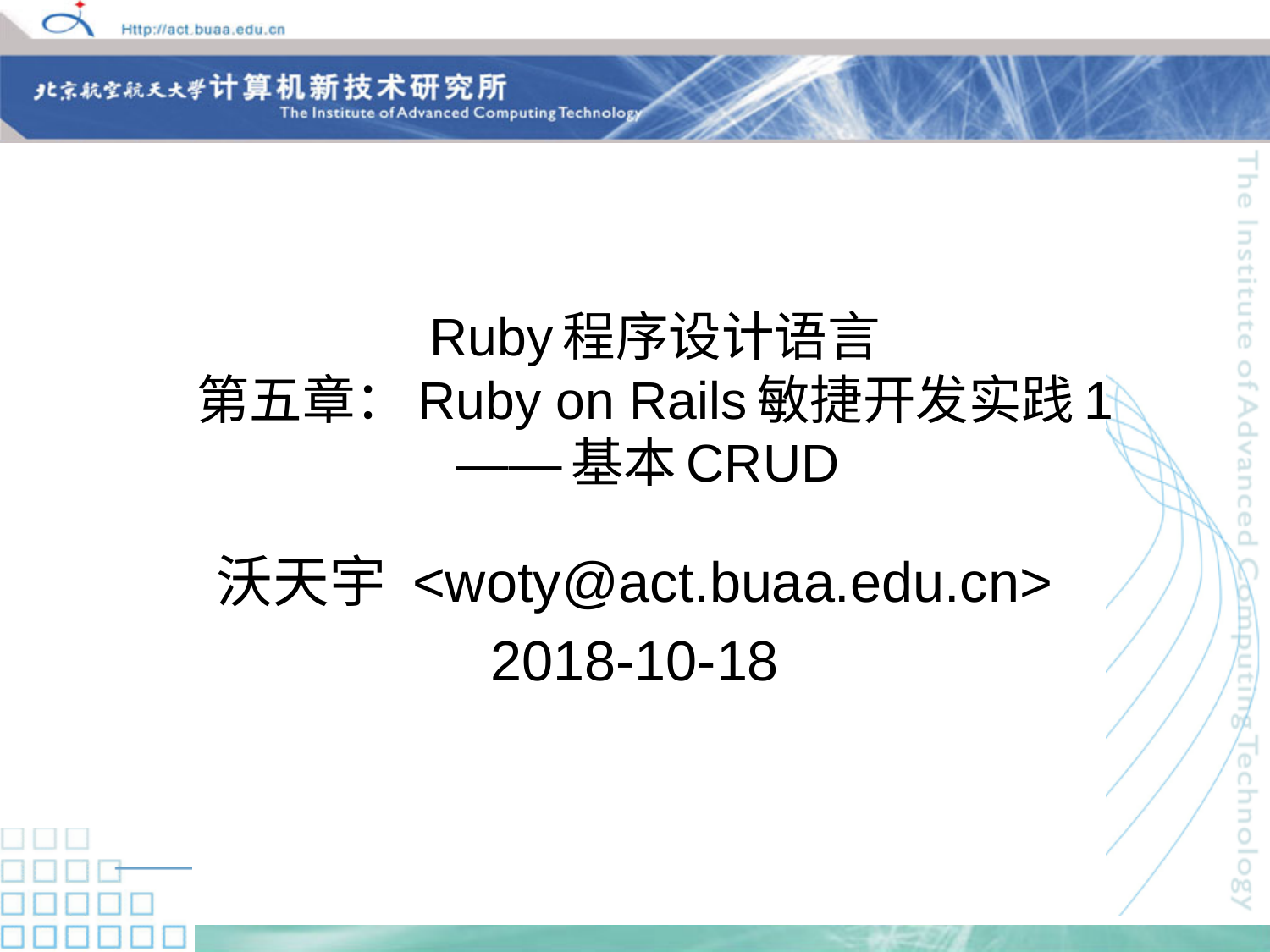

# Ruby程序设计语言 第五章：Ruby on Rails敏捷开发实践1 ——基本CRUD
沃天宇 <woty@act.buaa.edu.cn>
2018-10-18